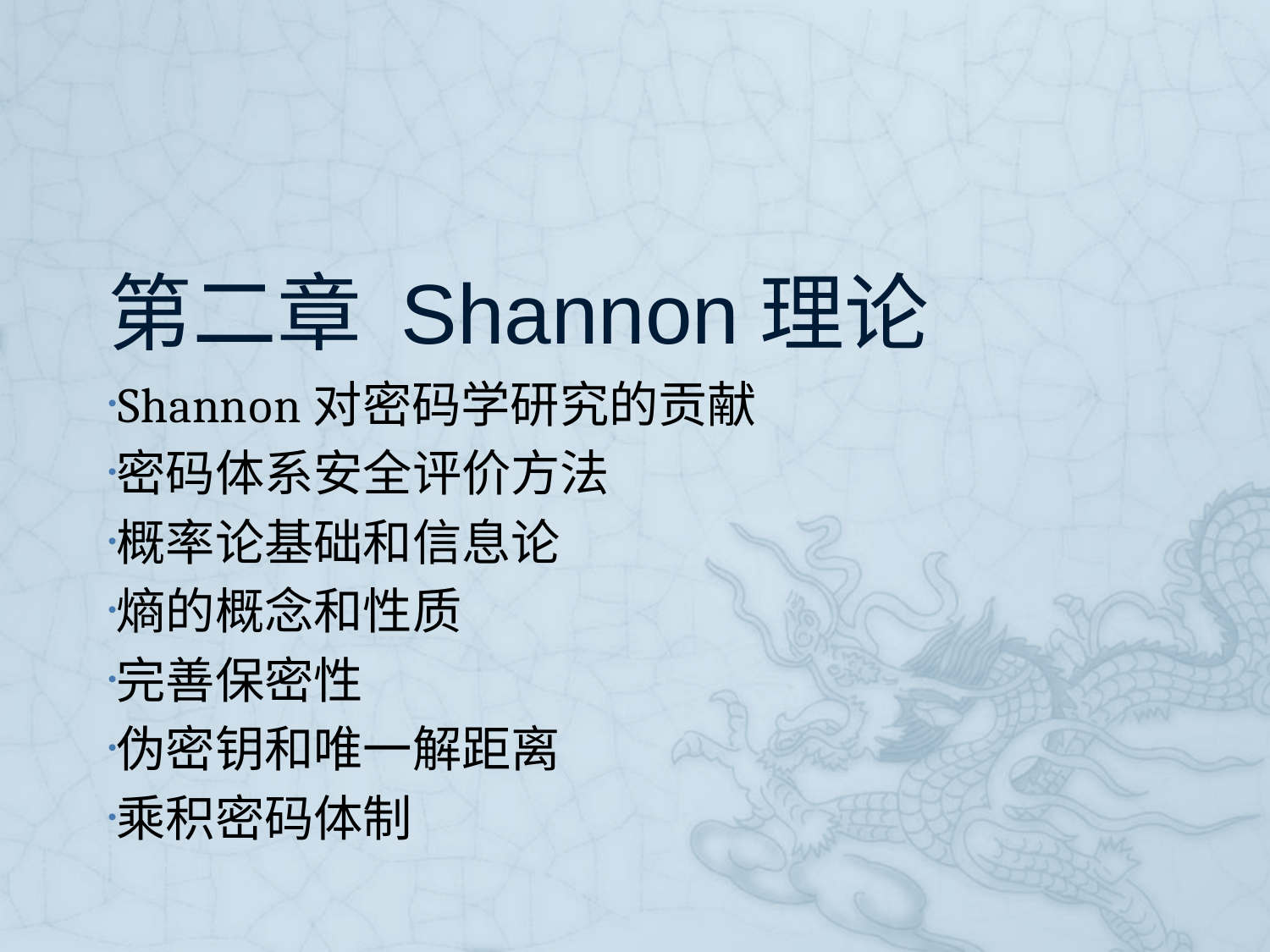

# 第二章 Shannon理论
Shannon对密码学研究的贡献
密码体系安全评价方法
概率论基础和信息论
熵的概念和性质
完善保密性
伪密钥和唯一解距离
乘积密码体制